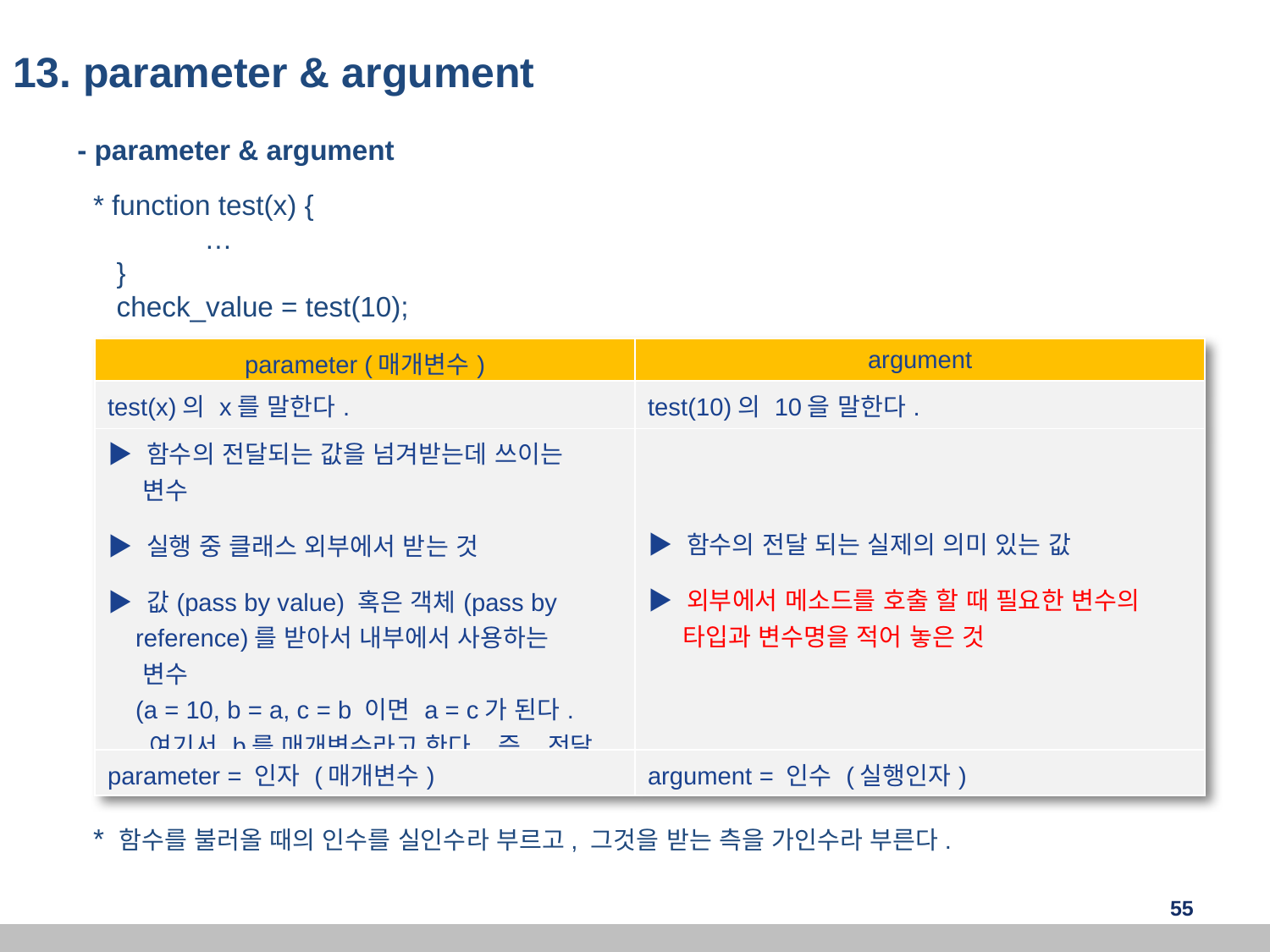

13. parameter & argument
- parameter & argument

  * function test(x) {
	…
     }
     check_value = test(10);

  * 함수를 불러올 때의 인수를 실인수라 부르고, 그것을 받는 측을 가인수라 부른다.
| parameter (매개변수) | argument |
| --- | --- |
| test(x)의 x를 말한다. | test(10)의 10을 말한다. |
| ▶ 함수의 전달되는 값을 넘겨받는데 쓰이는 변수 ▶ 실행 중 클래스 외부에서 받는 것 ▶ 값(pass by value) 혹은 객체(pass by reference)를 받아서 내부에서 사용하는 변수 (a = 10, b = a, c = b 이면 a = c가 된다. 여기서 b를 매개변수라고 한다. 즉, 전달 받은 값이 된다.) | ▶ 함수의 전달 되는 실제의 의미 있는 값 ▶ 외부에서 메소드를 호출 할 때 필요한 변수의 타입과 변수명을 적어 놓은 것 |
| parameter = 인자 (매개변수) | argument = 인수 (실행인자) |
55